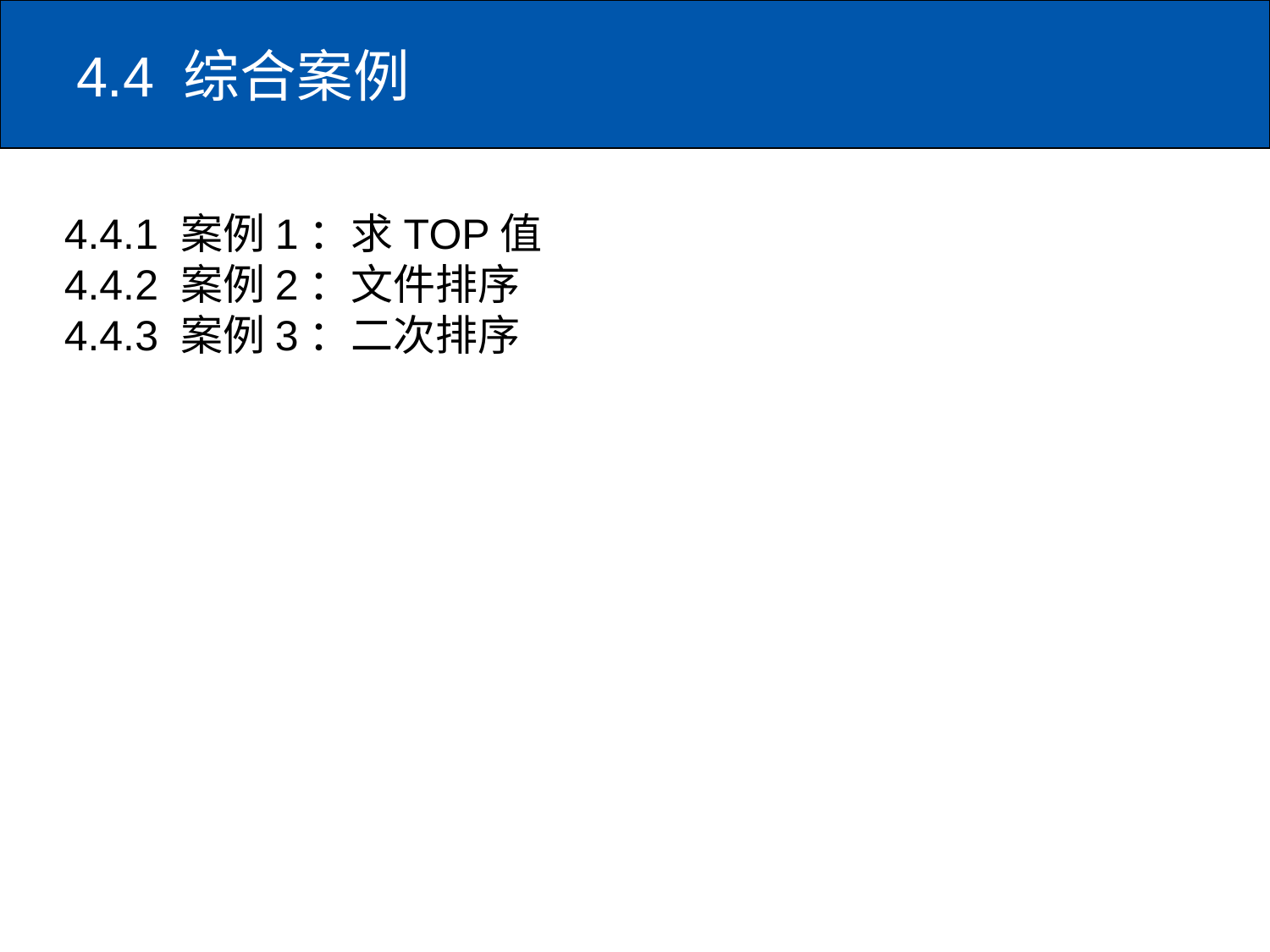

# 4.4 综合案例
4.4.1 案例1：求TOP值
4.4.2 案例2：文件排序
4.4.3 案例3：二次排序